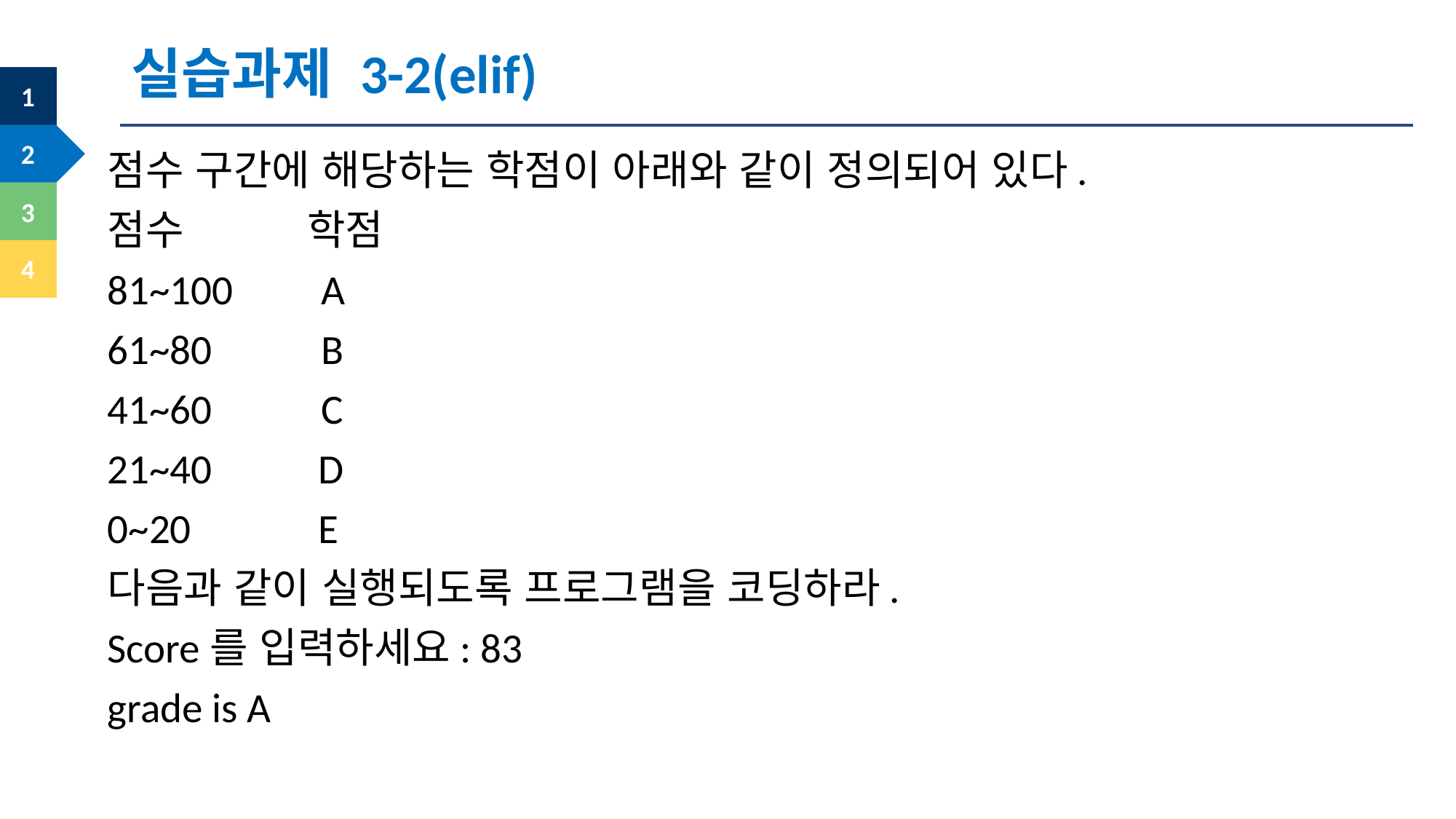

실습과제 3-2(elif)
점수 구간에 해당하는 학점이 아래와 같이 정의되어 있다.
점수	        학점
81~100	A
61~80  	B
41~60 	C
21~40	           D
0~20	           E
다음과 같이 실행되도록 프로그램을 코딩하라.
Score를 입력하세요: 83
grade is A